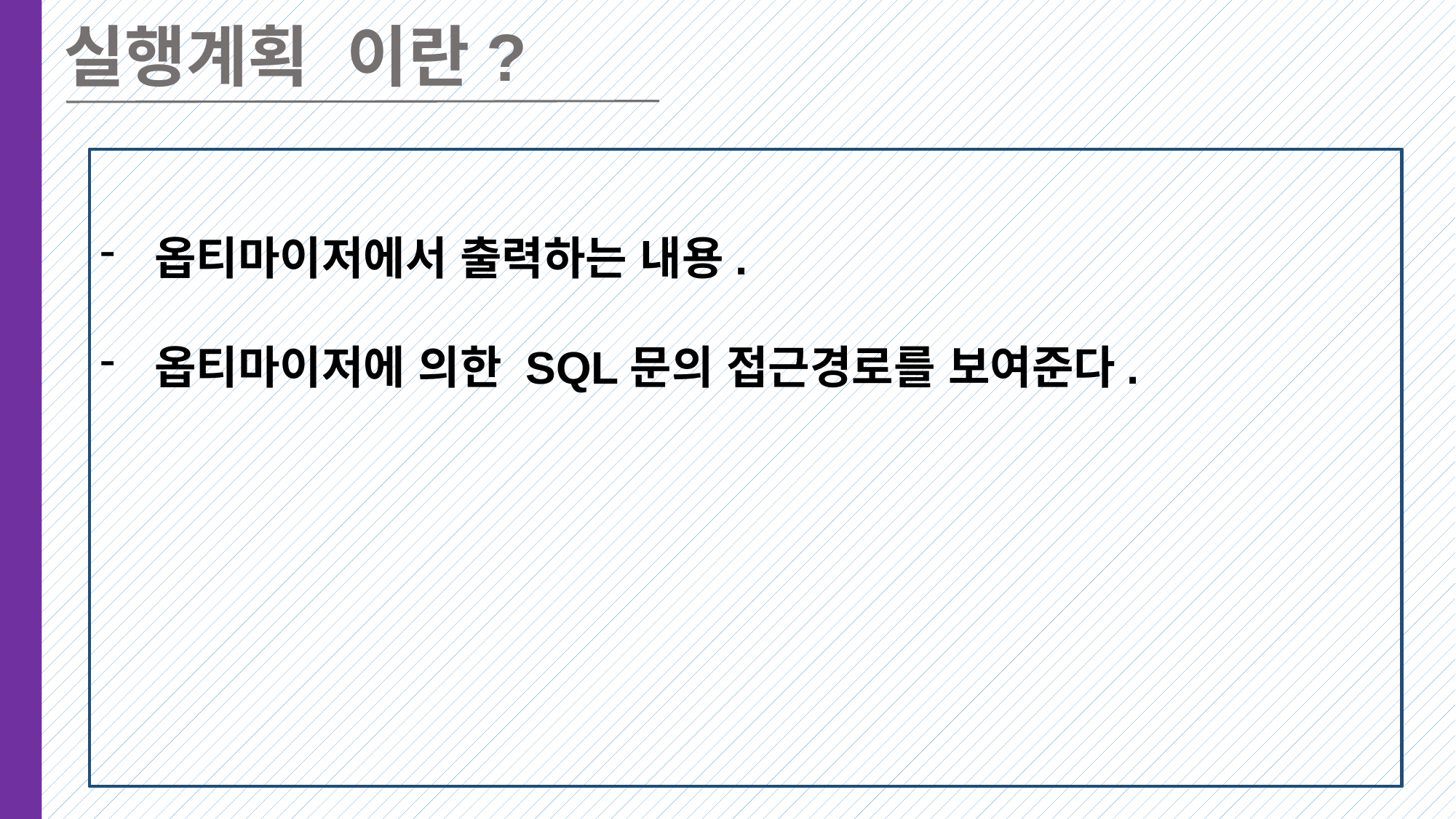

실행계획  이란?

옵티마이저에서 출력하는 내용.

옵티마이저에 의한 SQL문의 접근경로를 보여준다.